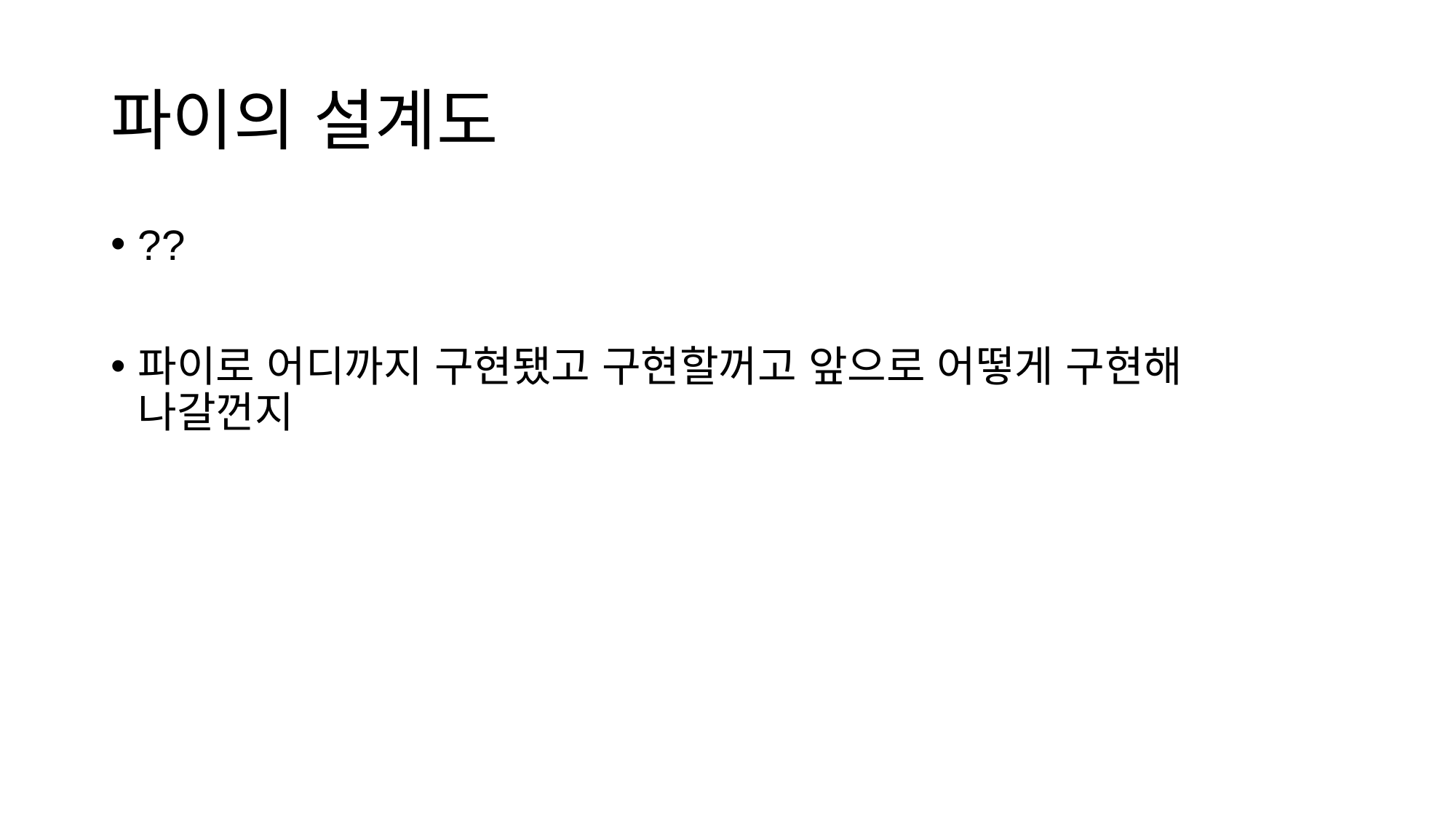

# 파이의 설계도
??

파이로 어디까지 구현됐고 구현할꺼고 앞으로 어떻게 구현해 나갈껀지